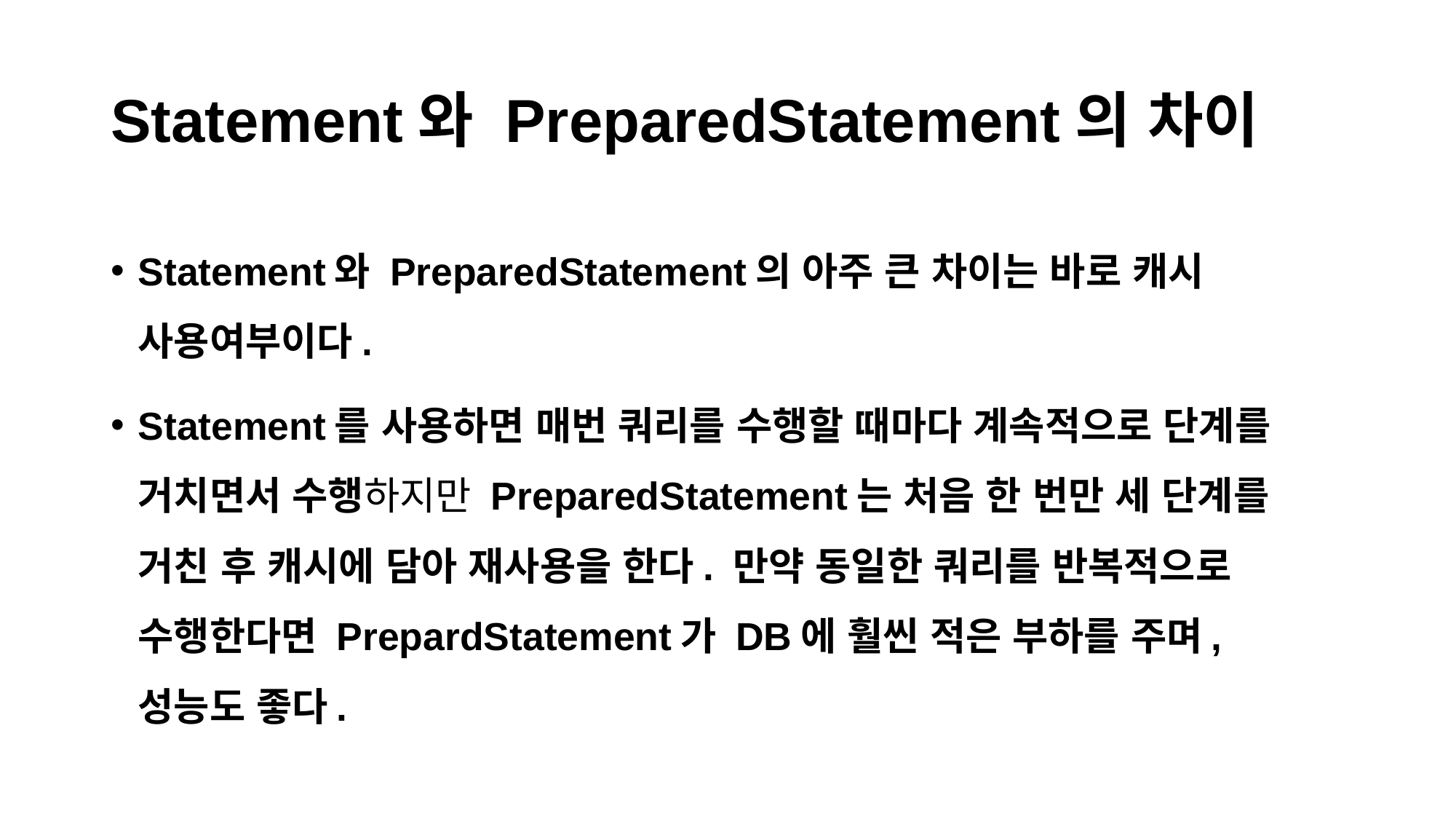

# Statement와 PreparedStatement의 차이
Statement와 PreparedStatement의 아주 큰 차이는 바로 캐시 사용여부이다.
Statement를 사용하면 매번 쿼리를 수행할 때마다 계속적으로 단계를 거치면서 수행하지만 PreparedStatement는 처음 한 번만 세 단계를 거친 후 캐시에 담아 재사용을 한다. 만약 동일한 쿼리를 반복적으로 수행한다면 PrepardStatement가 DB에 훨씬 적은 부하를 주며, 성능도 좋다.